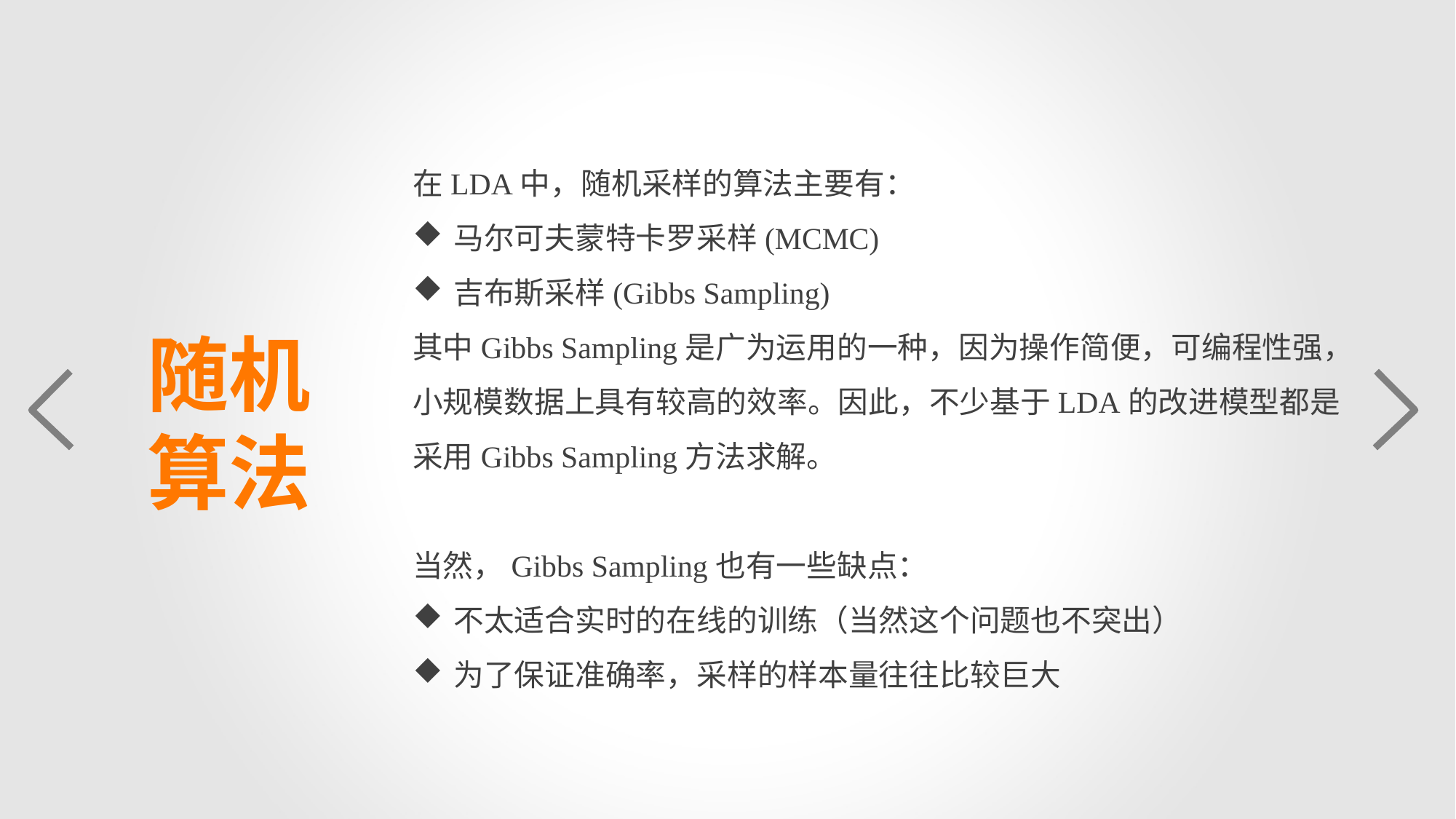

在LDA中，随机采样的算法主要有：
马尔可夫蒙特卡罗采样(MCMC)
吉布斯采样(Gibbs Sampling)
其中Gibbs Sampling是广为运用的一种，因为操作简便，可编程性强，小规模数据上具有较高的效率。因此，不少基于LDA的改进模型都是采用Gibbs Sampling方法求解。

当然，Gibbs Sampling也有一些缺点：
不太适合实时的在线的训练（当然这个问题也不突出）
为了保证准确率，采样的样本量往往比较巨大
随机
算法